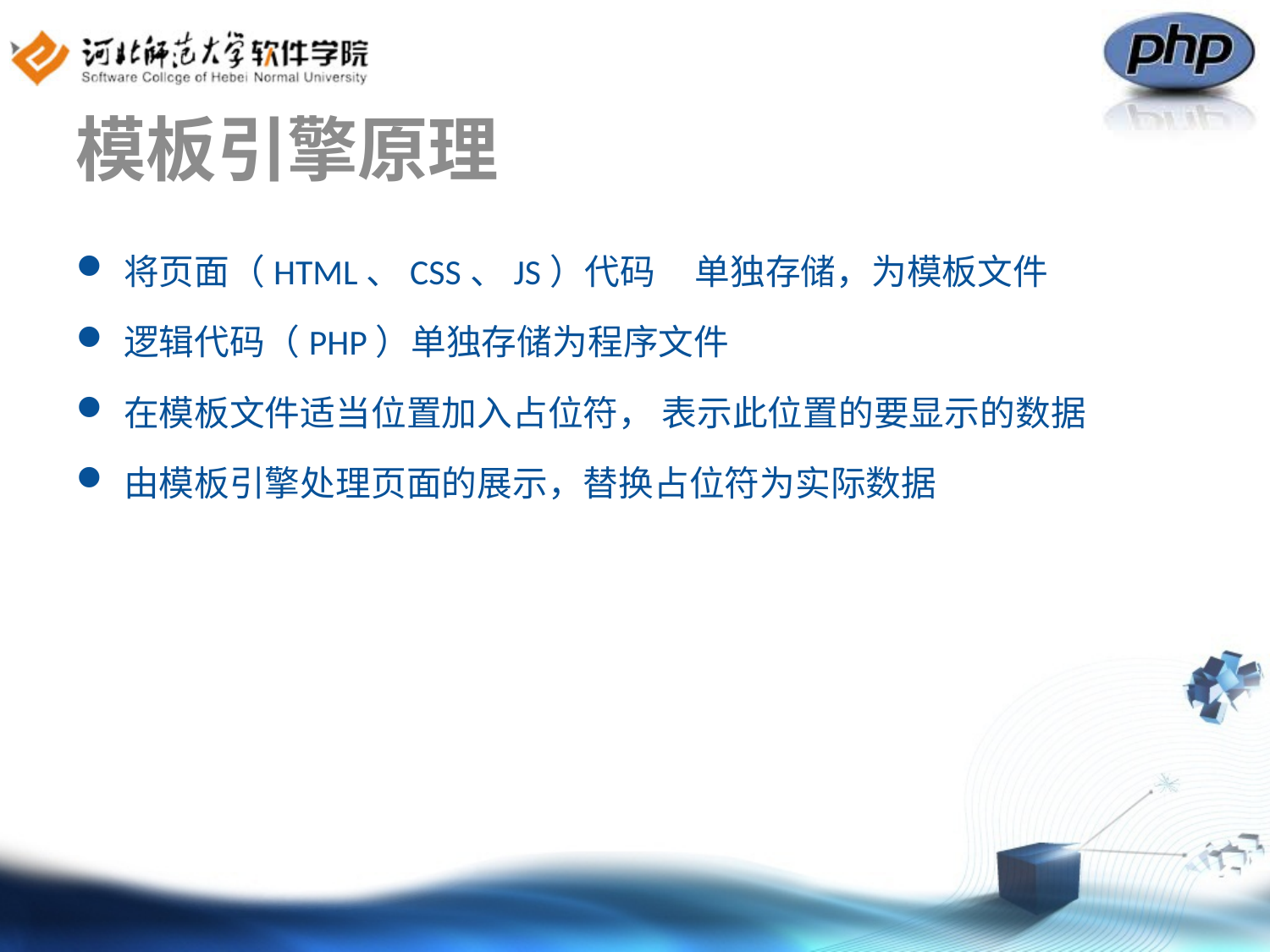

# 模板引擎原理
将页面（HTML、CSS、JS）代码     单独存储，为模板文件
逻辑代码（PHP）单独存储为程序文件
在模板文件适当位置加入占位符， 表示此位置的要显示的数据
由模板引擎处理页面的展示，替换占位符为实际数据